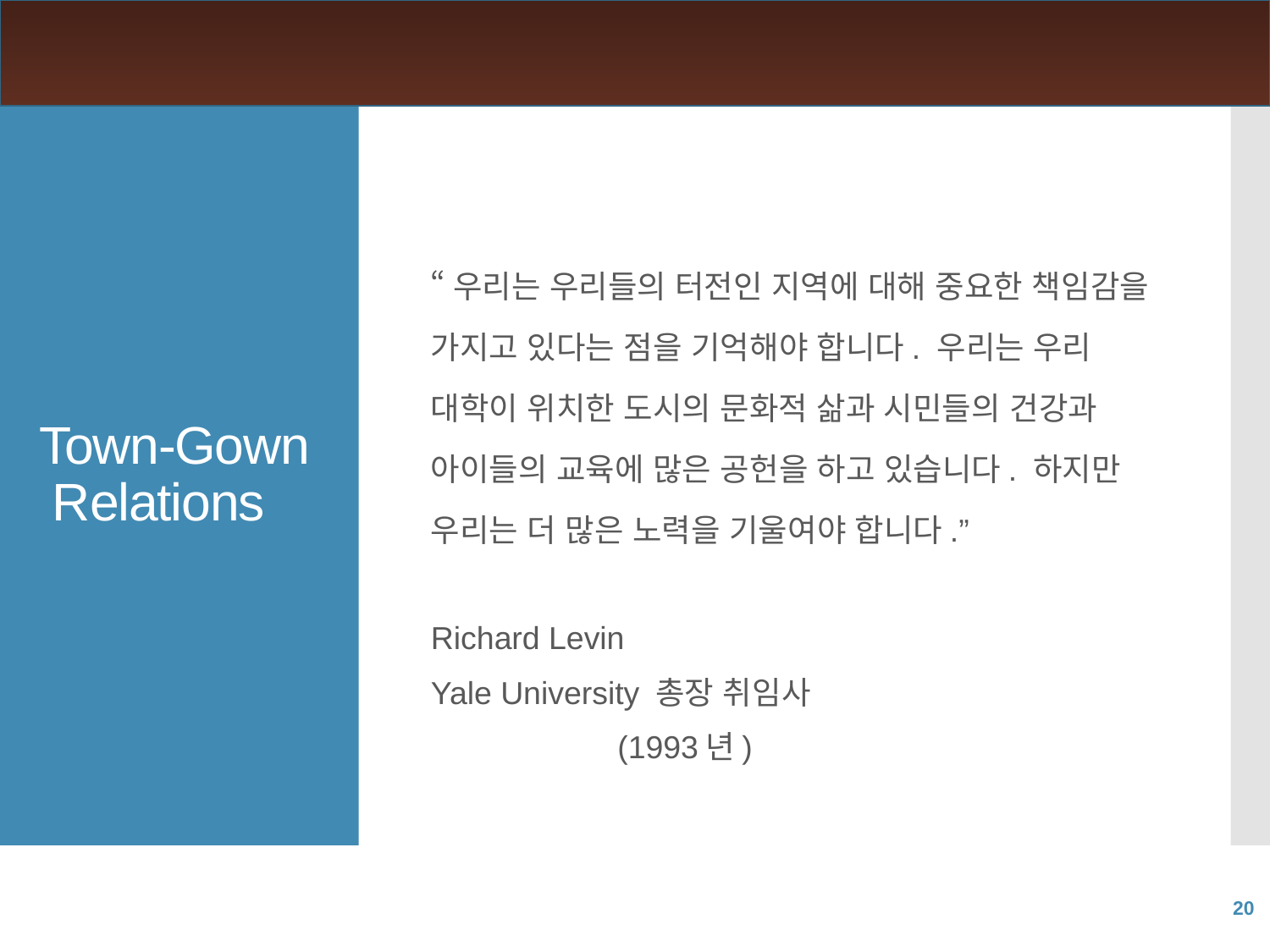

“우리는 우리들의 터전인 지역에 대해 중요한 책임감을 가지고 있다는 점을 기억해야 합니다. 우리는 우리 대학이 위치한 도시의 문화적 삶과 시민들의 건강과 아이들의 교육에 많은 공헌을 하고 있습니다. 하지만 우리는 더 많은 노력을 기울여야 합니다.”

		Richard Levin
		Yale University 총장 취임사
		                     (1993년)

# Town-Gown Relations
20